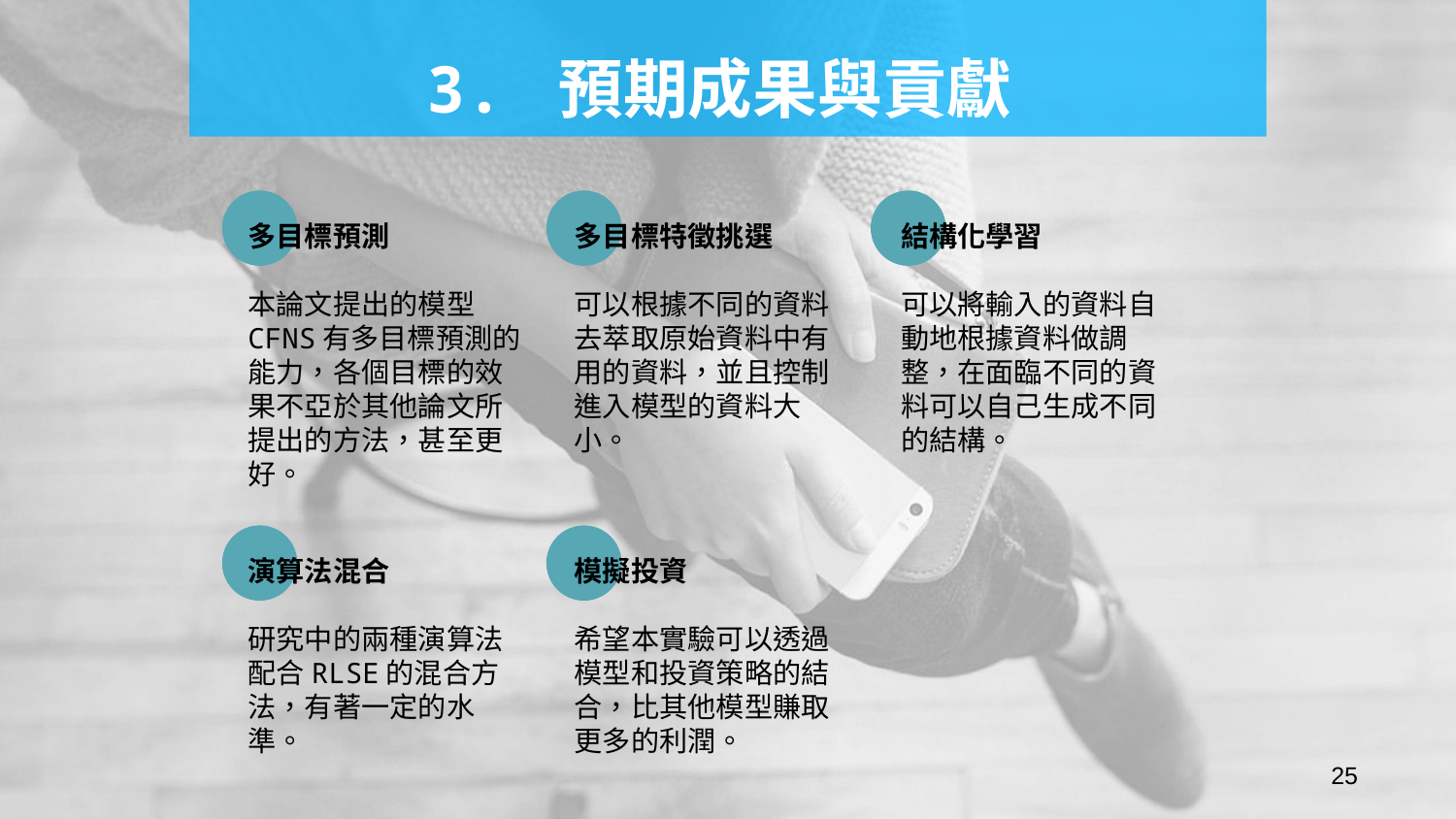

# 3. 預期成果與貢獻

多目標預測

本論文提出的模型CFNS有多目標預測的能力，各個目標的效果不亞於其他論文所提出的方法，甚至更好。
多目標特徵挑選

可以根據不同的資料去萃取原始資料中有用的資料，並且控制進入模型的資料大小。
結構化學習

可以將輸入的資料自動地根據資料做調整，在面臨不同的資料可以自己生成不同的結構。

演算法混合

研究中的兩種演算法配合RLSE的混合方法，有著一定的水準。
模擬投資

希望本實驗可以透過模型和投資策略的結合，比其他模型賺取更多的利潤。
25